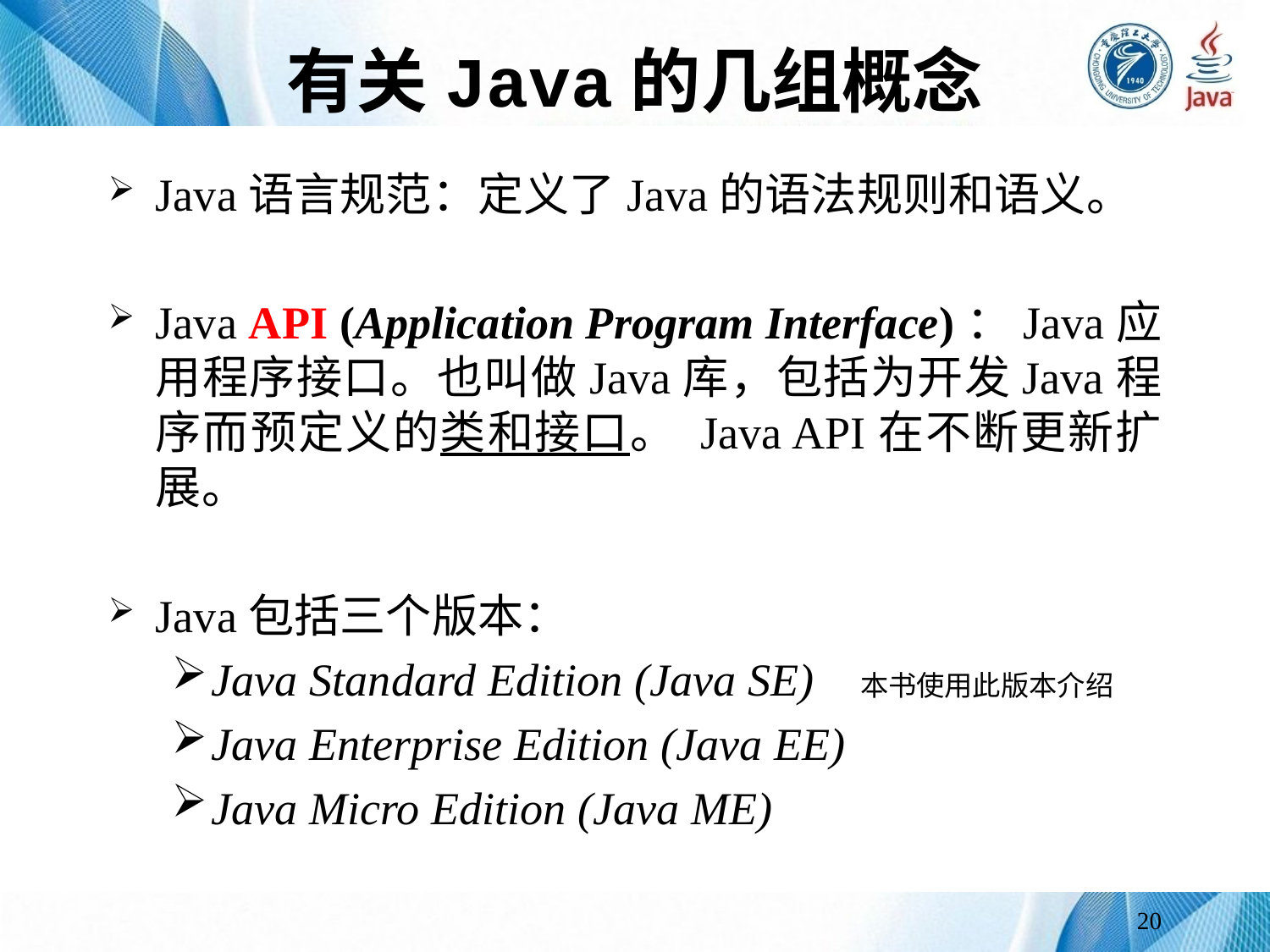

# 有关Java的几组概念
Java语言规范：定义了Java的语法规则和语义。

Java API (Application Program Interface)：Java应用程序接口。也叫做Java库，包括为开发Java程序而预定义的类和接口。 Java API在不断更新扩展。

Java包括三个版本：
Java Standard Edition (Java SE)   本书使用此版本介绍
Java Enterprise Edition (Java EE)
Java Micro Edition (Java ME)
20